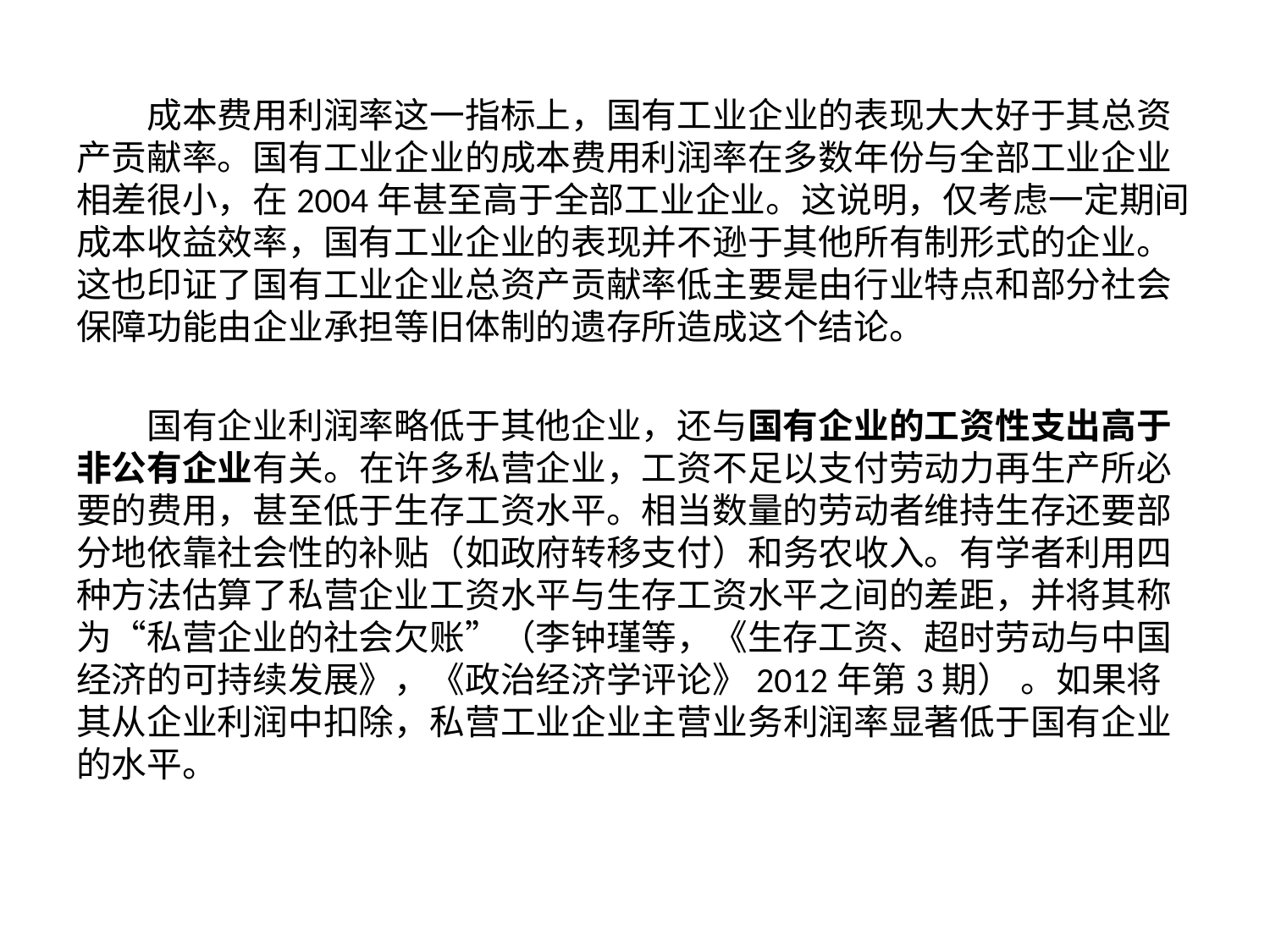

#
　　成本费用利润率这一指标上，国有工业企业的表现大大好于其总资产贡献率。国有工业企业的成本费用利润率在多数年份与全部工业企业相差很小，在2004年甚至高于全部工业企业。这说明，仅考虑一定期间成本收益效率，国有工业企业的表现并不逊于其他所有制形式的企业。这也印证了国有工业企业总资产贡献率低主要是由行业特点和部分社会保障功能由企业承担等旧体制的遗存所造成这个结论。

　　国有企业利润率略低于其他企业，还与国有企业的工资性支出高于非公有企业有关。在许多私营企业，工资不足以支付劳动力再生产所必要的费用，甚至低于生存工资水平。相当数量的劳动者维持生存还要部分地依靠社会性的补贴（如政府转移支付）和务农收入。有学者利用四种方法估算了私营企业工资水平与生存工资水平之间的差距，并将其称为“私营企业的社会欠账”（李钟瑾等，《生存工资、超时劳动与中国经济的可持续发展》，《政治经济学评论》2012年第3期） 。如果将其从企业利润中扣除，私营工业企业主营业务利润率显著低于国有企业的水平。